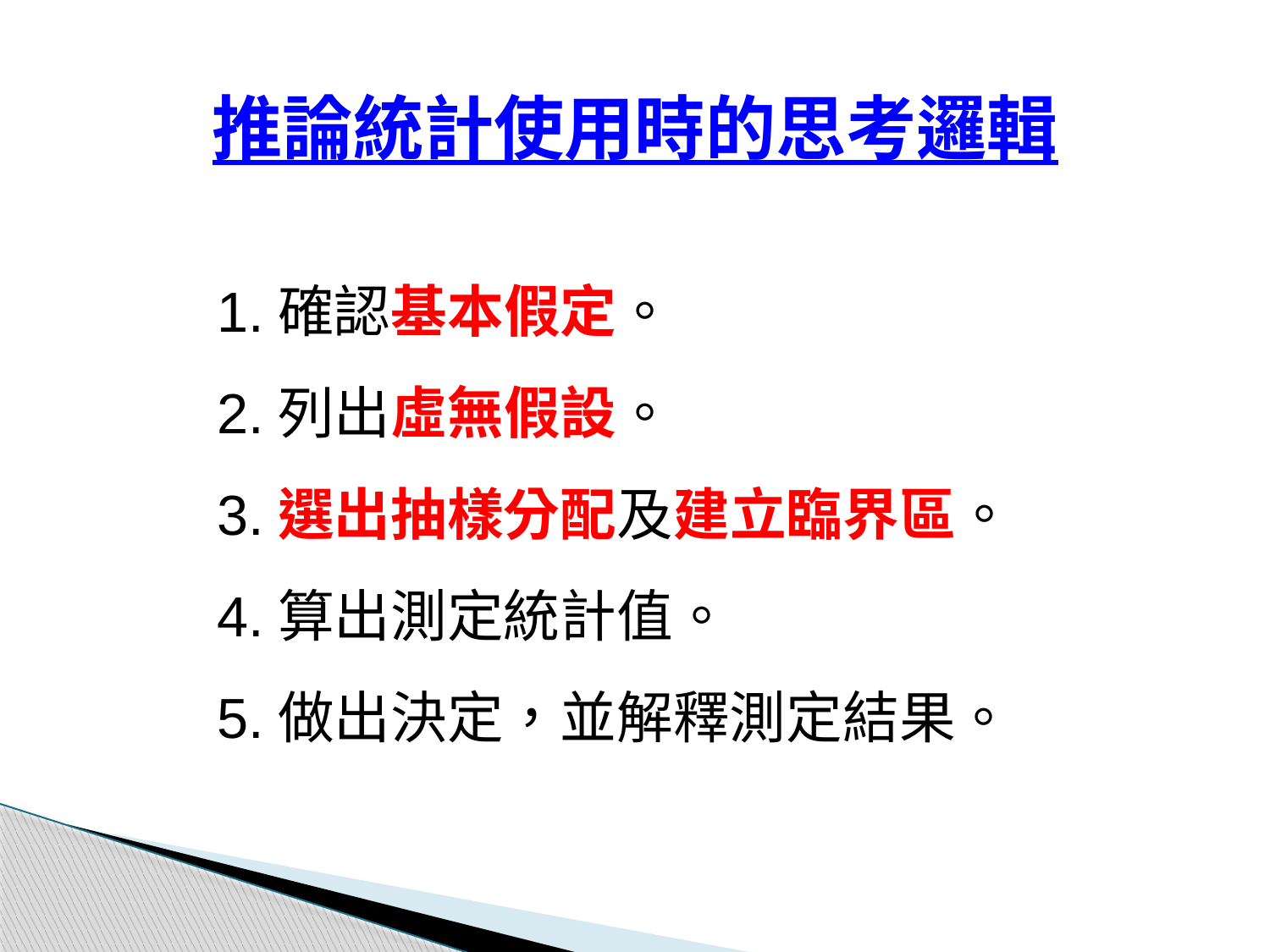

推論統計使用時的思考邏輯
1.確認基本假定。
2.列出虛無假設。
3.選出抽樣分配及建立臨界區。
4.算出測定統計值。
5.做出決定，並解釋測定結果。